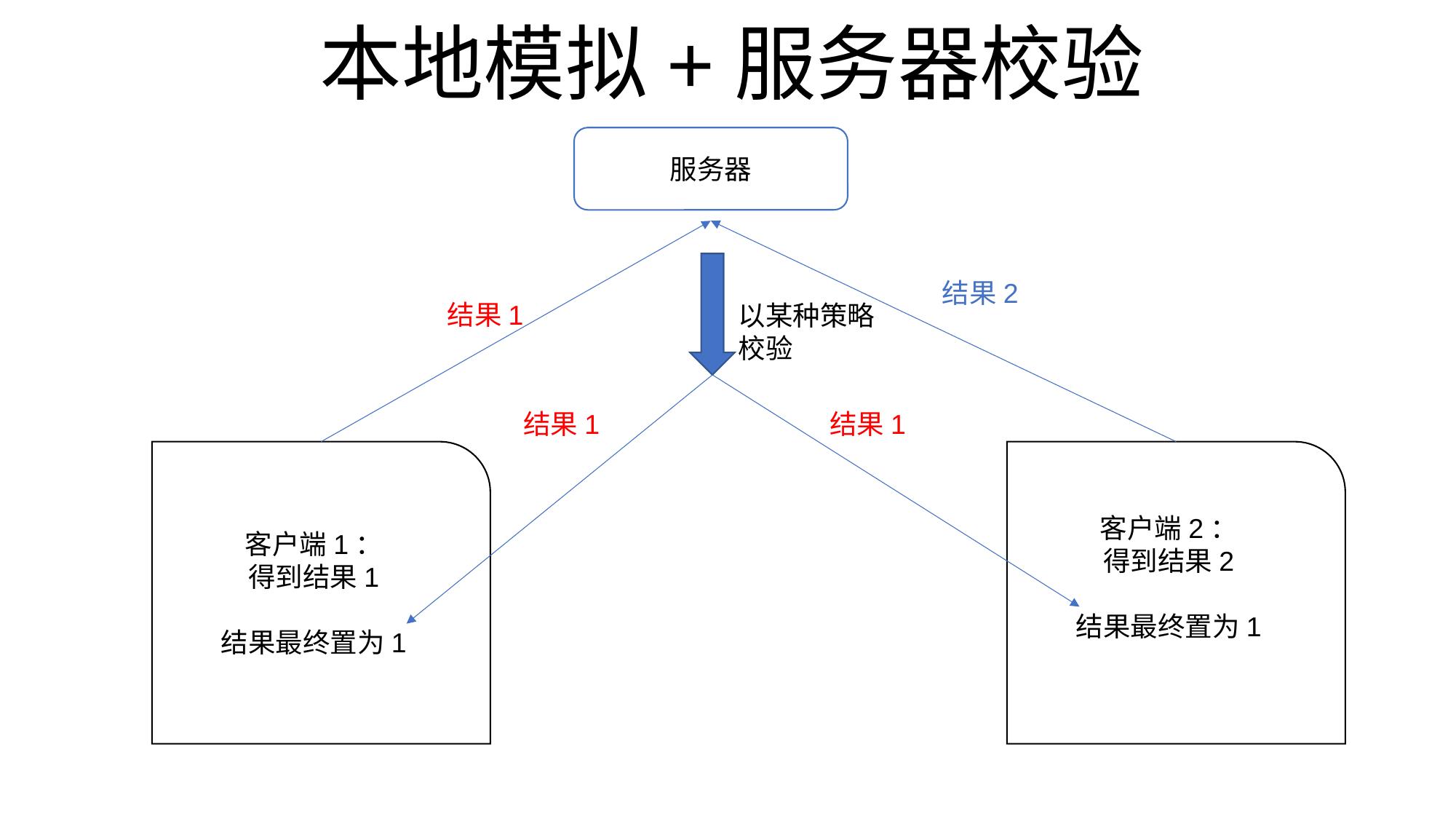

本地模拟+服务器校验
服务器

结果2
结果1
以某种策略校验
结果1
结果1
客户端1：
得到结果1

结果最终置为1
客户端2：
得到结果2

结果最终置为1